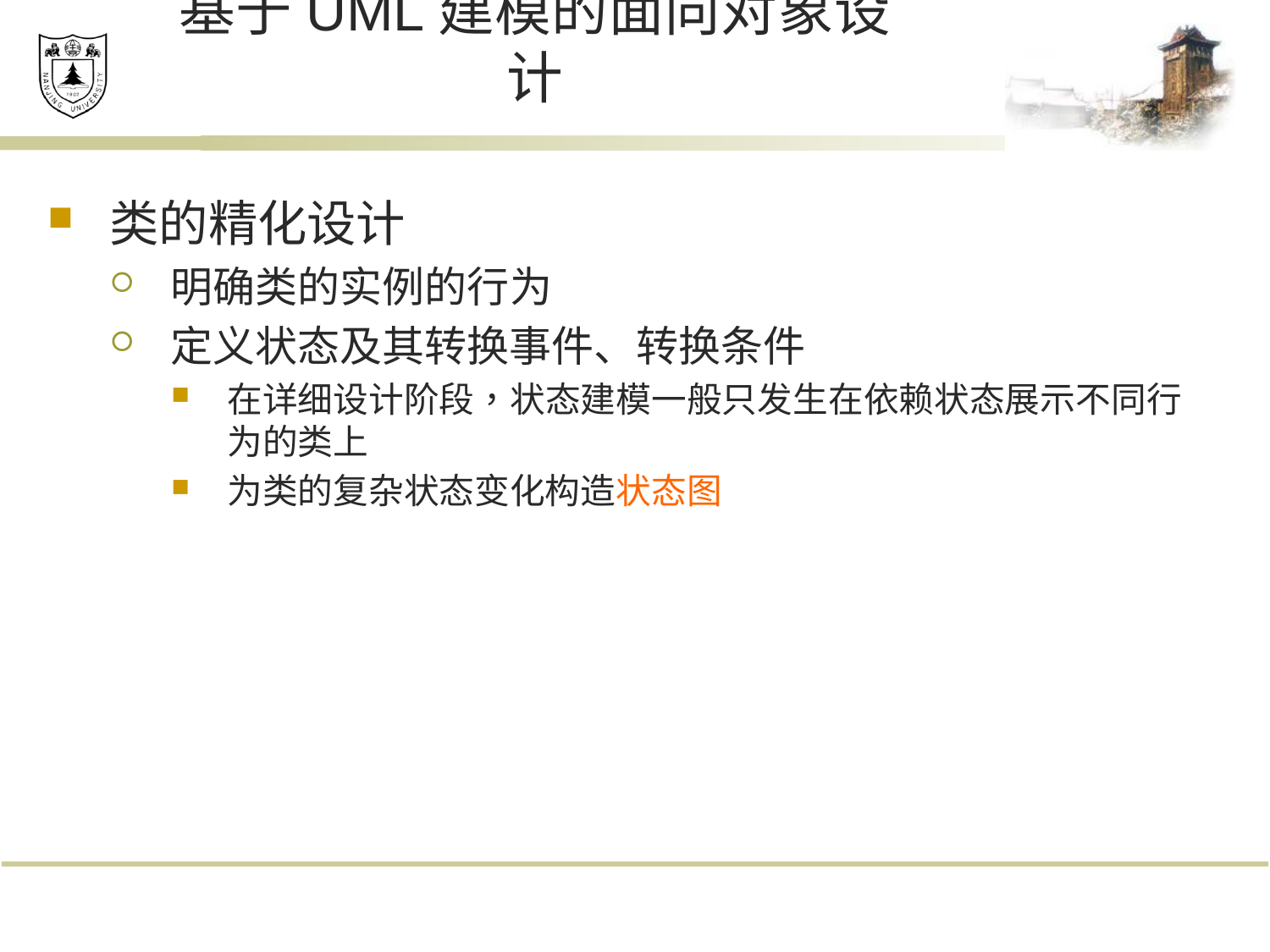

# 基于UML建模的面向对象设计
类的精化设计
明确类的实例的行为
定义状态及其转换事件、转换条件
在详细设计阶段，状态建模一般只发生在依赖状态展示不同行为的类上
为类的复杂状态变化构造状态图